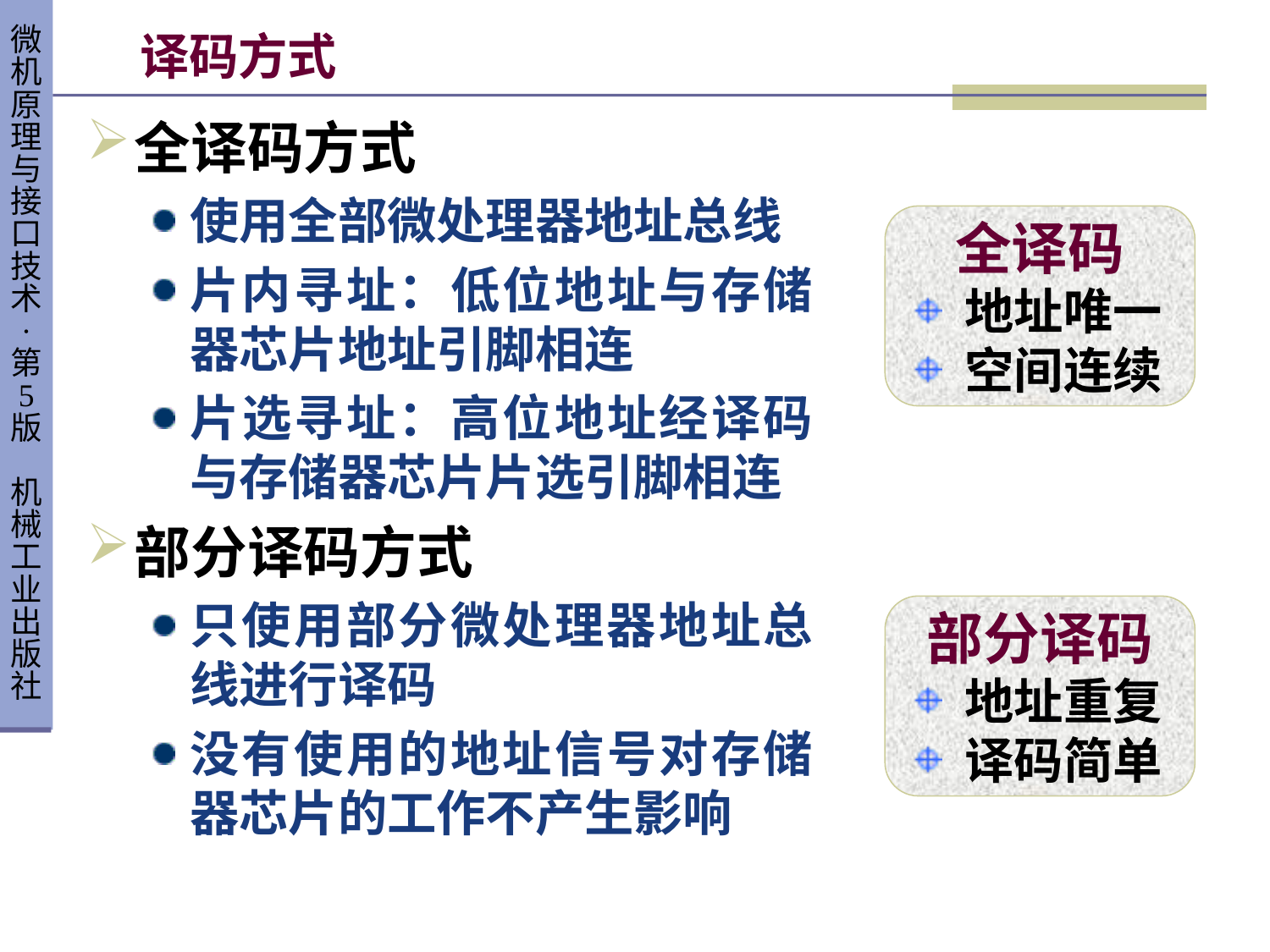

# 译码方式
全译码方式
使用全部微处理器地址总线
片内寻址：低位地址与存储器芯片地址引脚相连
片选寻址：高位地址经译码与存储器芯片片选引脚相连
部分译码方式
只使用部分微处理器地址总线进行译码
没有使用的地址信号对存储器芯片的工作不产生影响
全译码
 地址唯一
 空间连续
部分译码
 地址重复
 译码简单